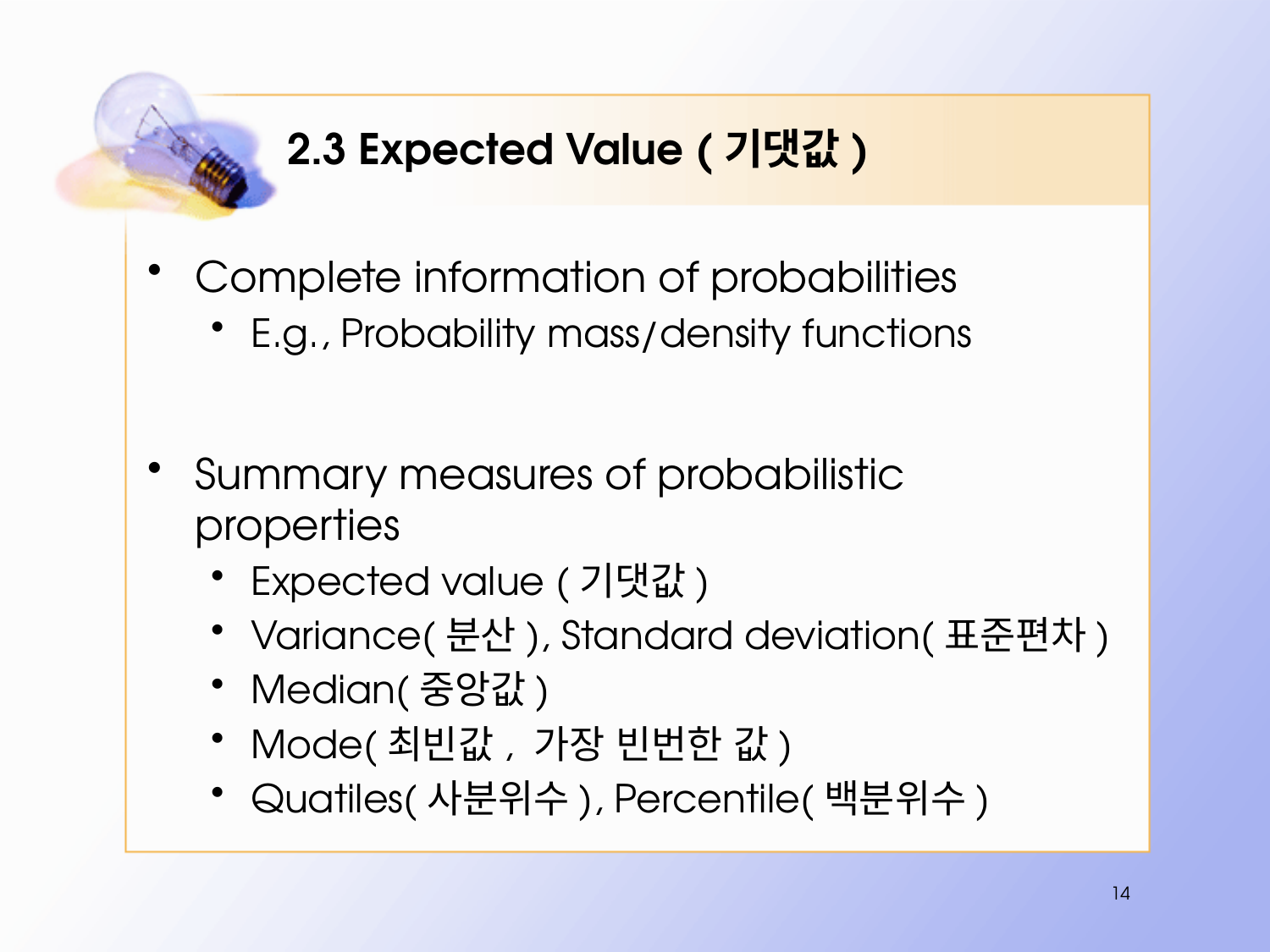

# 2.3 Expected Value (기댓값)
Complete information of probabilities
E.g., Probability mass/density functions

Summary measures of probabilistic properties
Expected value (기댓값)
Variance(분산), Standard deviation(표준편차)
Median(중앙값)
Mode(최빈값, 가장 빈번한 값)
Quatiles(사분위수), Percentile(백분위수)
14